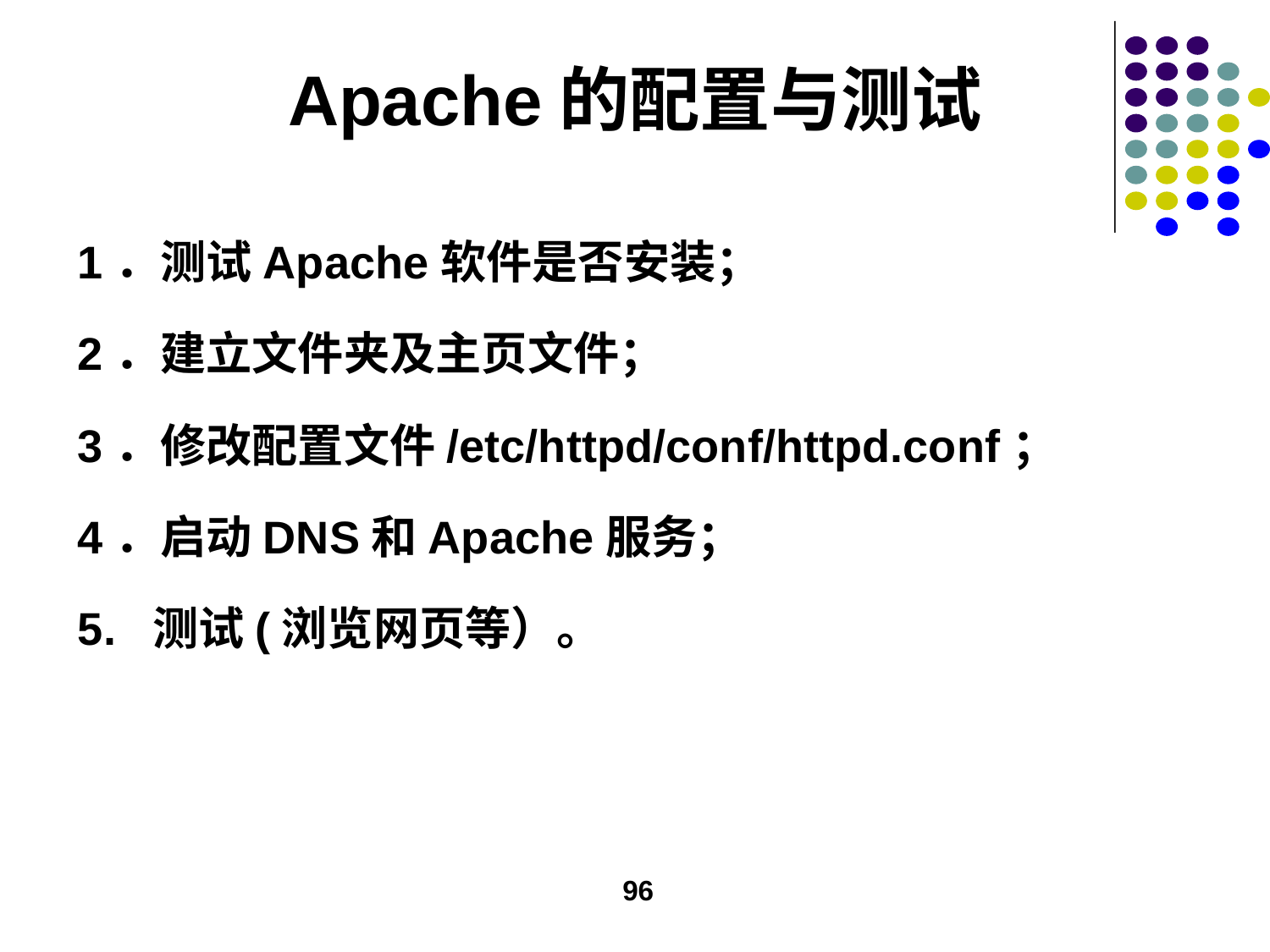

# Apache的配置与测试
1．测试Apache软件是否安装；
2．建立文件夹及主页文件；
3．修改配置文件/etc/httpd/conf/httpd.conf；
4．启动DNS和Apache服务；
5.  测试(浏览网页等）。

96